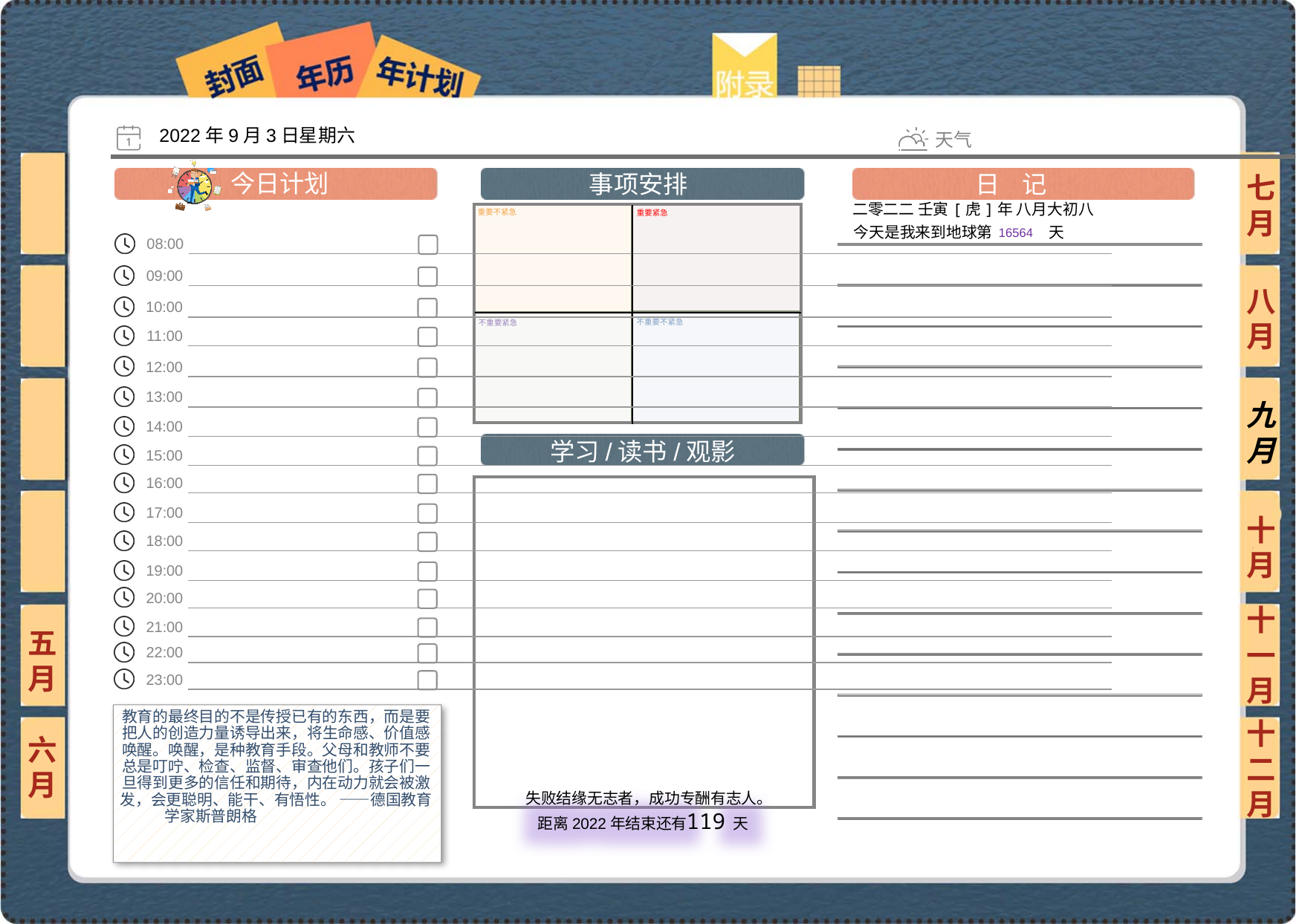

2022年9月3日星期六
七月
二零二二 壬寅[虎]年 八月大初八
16564
八月
九月
十月
十一月
五月
教育的最终目的不是传授已有的东西，而是要把人的创造力量诱导出来，将生命感、价值感唤醒。唤醒，是种教育手段。父母和教师不要总是叮咛、检查、监督、审查他们。孩子们一旦得到更多的信任和期待，内在动力就会被激发，会更聪明、能干、有悟性。 ——德国教育学家斯普朗格

六月
十二月
119
 失败结缘无志者，成功专酬有志人。